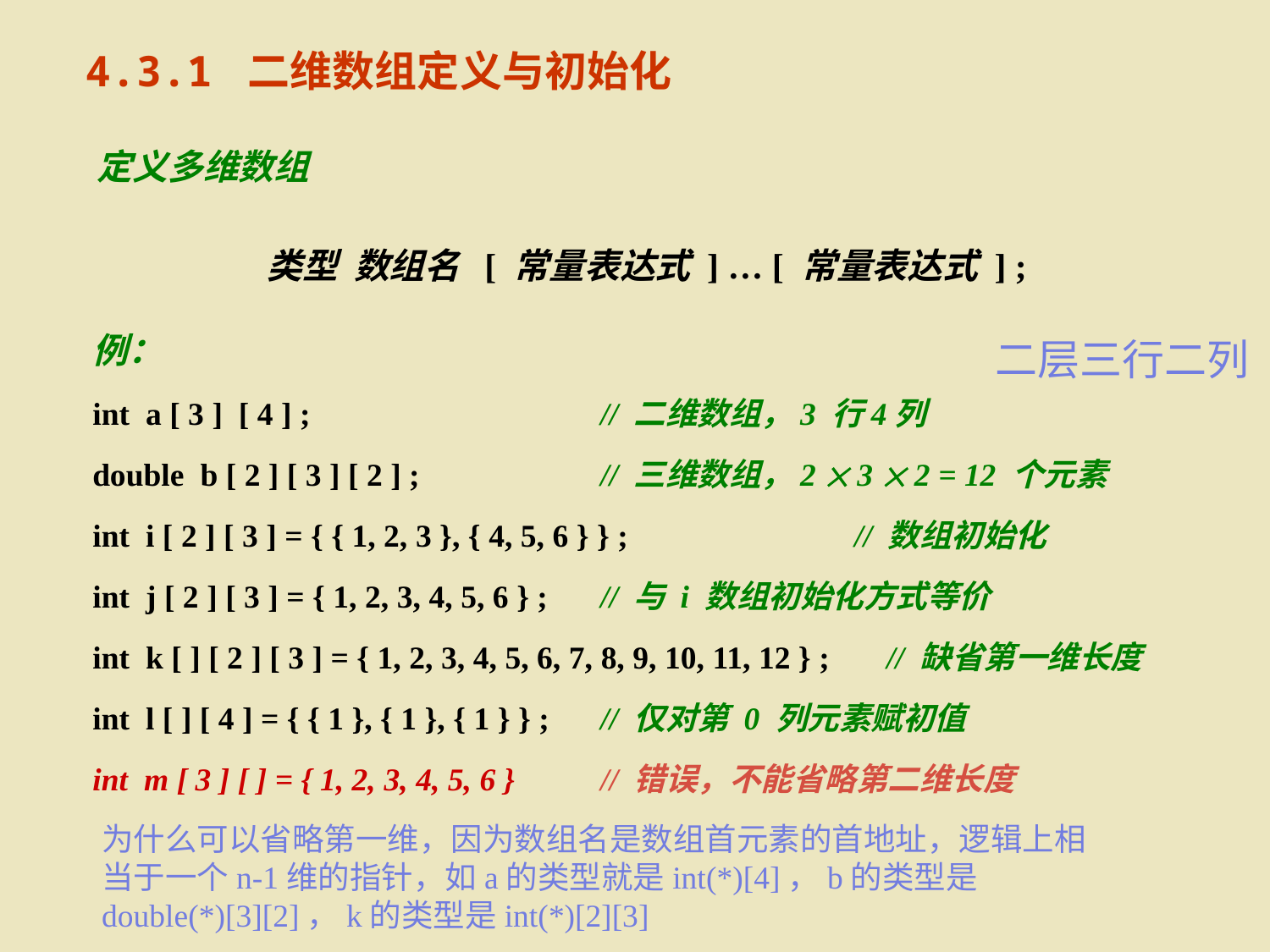

4.3.1 二维数组定义与初始化
4.3.1 二维数组定义与初始化
定义多维数组
类型  数组名  [ 常量表达式 ] … [ 常量表达式 ] ;
例：
int  a [ 3 ]  [ 4 ] ;			// 二维数组，3 行4列
double  b [ 2 ] [ 3 ] [ 2 ] ;		// 三维数组，2 × 3 × 2 = 12 个元素
int  i [ 2 ] [ 3 ] = { { 1, 2, 3 }, { 4, 5, 6 } } ;		// 数组初始化
int  j [ 2 ] [ 3 ] = { 1, 2, 3, 4, 5, 6 } ;      	// 与 i 数组初始化方式等价
int  k [ ] [ 2 ] [ 3 ] = { 1, 2, 3, 4, 5, 6, 7, 8, 9, 10, 11, 12 } ; 	    // 缺省第一维长度
int  l [ ] [ 4 ] = { { 1 }, { 1 }, { 1 } } ; 	// 仅对第 0 列元素赋初值
int  m [ 3 ] [ ] = { 1, 2, 3, 4, 5, 6 }	// 错误，不能省略第二维长度
二层三行二列
为什么可以省略第一维，因为数组名是数组首元素的首地址，逻辑上相当于一个n-1维的指针，如a的类型就是int(*)[4]，b的类型是double(*)[3][2]，k的类型是int(*)[2][3]